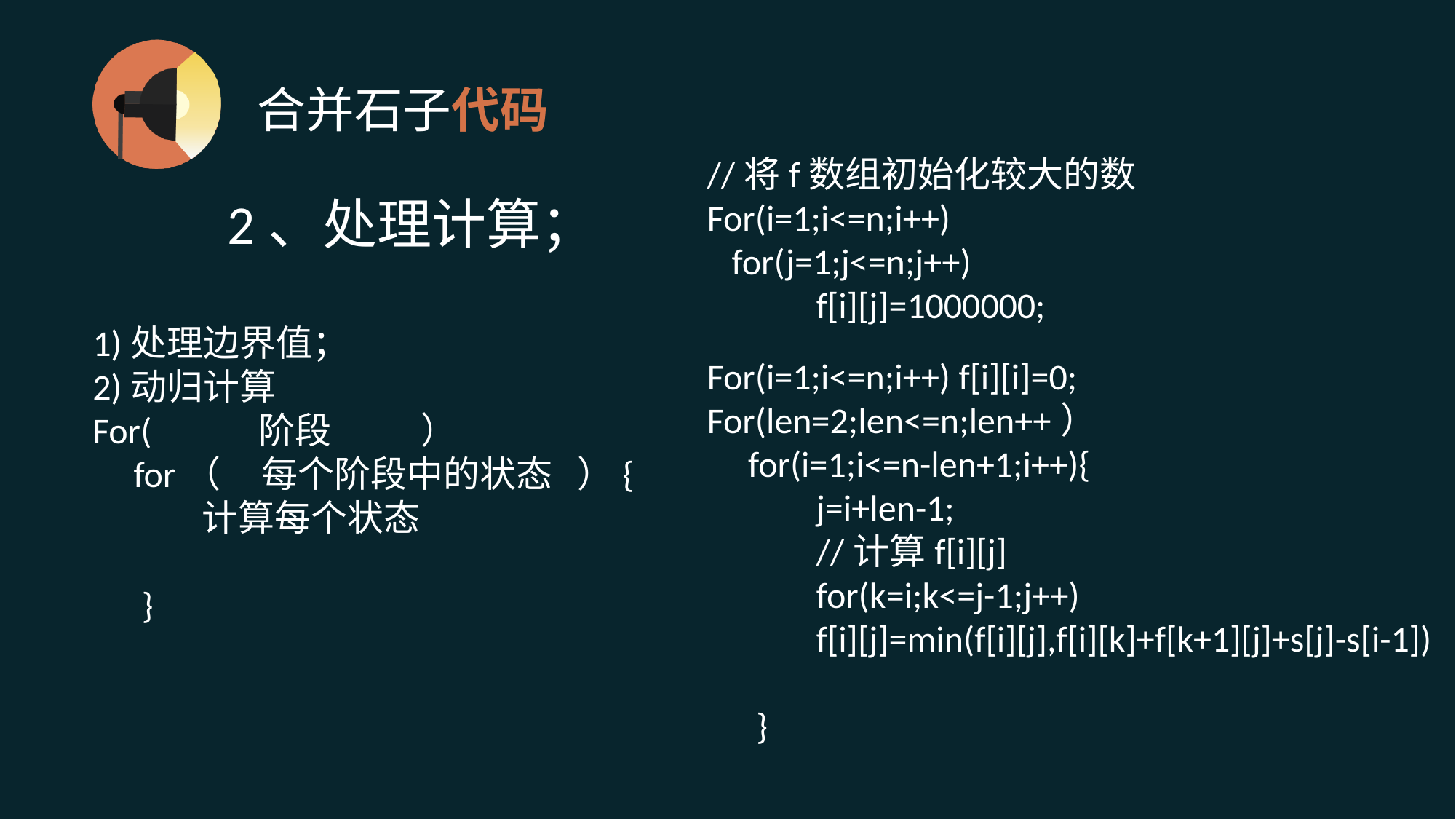

# 合并石子代码
//将f数组初始化较大的数
For(i=1;i<=n;i++)
   for(j=1;j<=n;j++)
	f[i][j]=1000000;
2、处理计算；
1)处理边界值；
2)动归计算
For(            阶段           ）
     for（     每个阶段中的状态   ）{
	计算每个状态

      }
For(i=1;i<=n;i++) f[i][i]=0;
For(len=2;len<=n;len++）
     for(i=1;i<=n-len+1;i++){
	j=i+len-1;
	//计算f[i][j]
	for(k=i;k<=j-1;j++)
	f[i][j]=min(f[i][j],f[i][k]+f[k+1][j]+s[j]-s[i-1])

      }